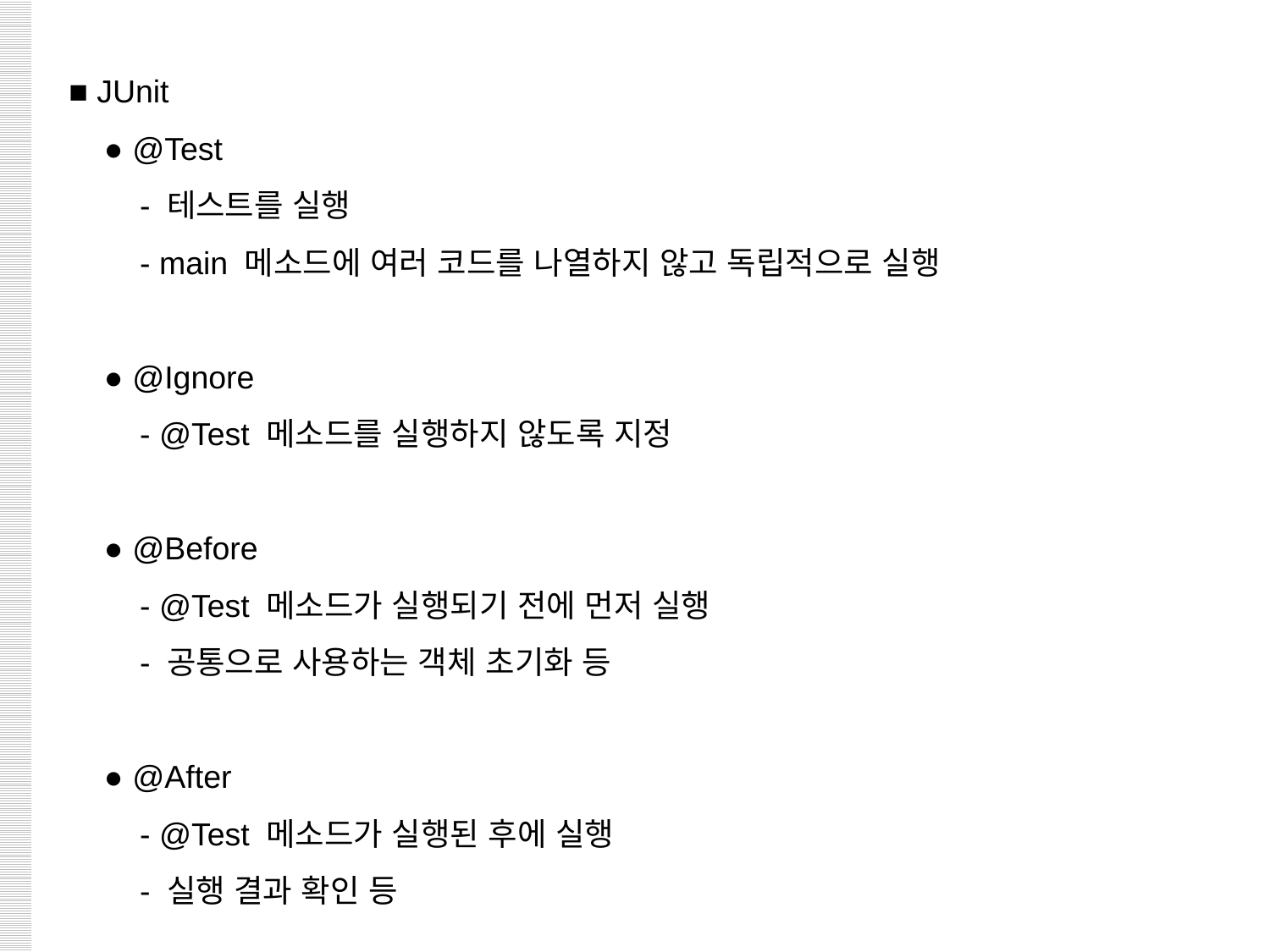

■ JUnit
    ● @Test
        - 테스트를 실행
        - main 메소드에 여러 코드를 나열하지 않고 독립적으로 실행

    ● @Ignore
        - @Test 메소드를 실행하지 않도록 지정

    ● @Before
        - @Test 메소드가 실행되기 전에 먼저 실행
        - 공통으로 사용하는 객체 초기화 등

    ● @After
        - @Test 메소드가 실행된 후에 실행
        - 실행 결과 확인 등